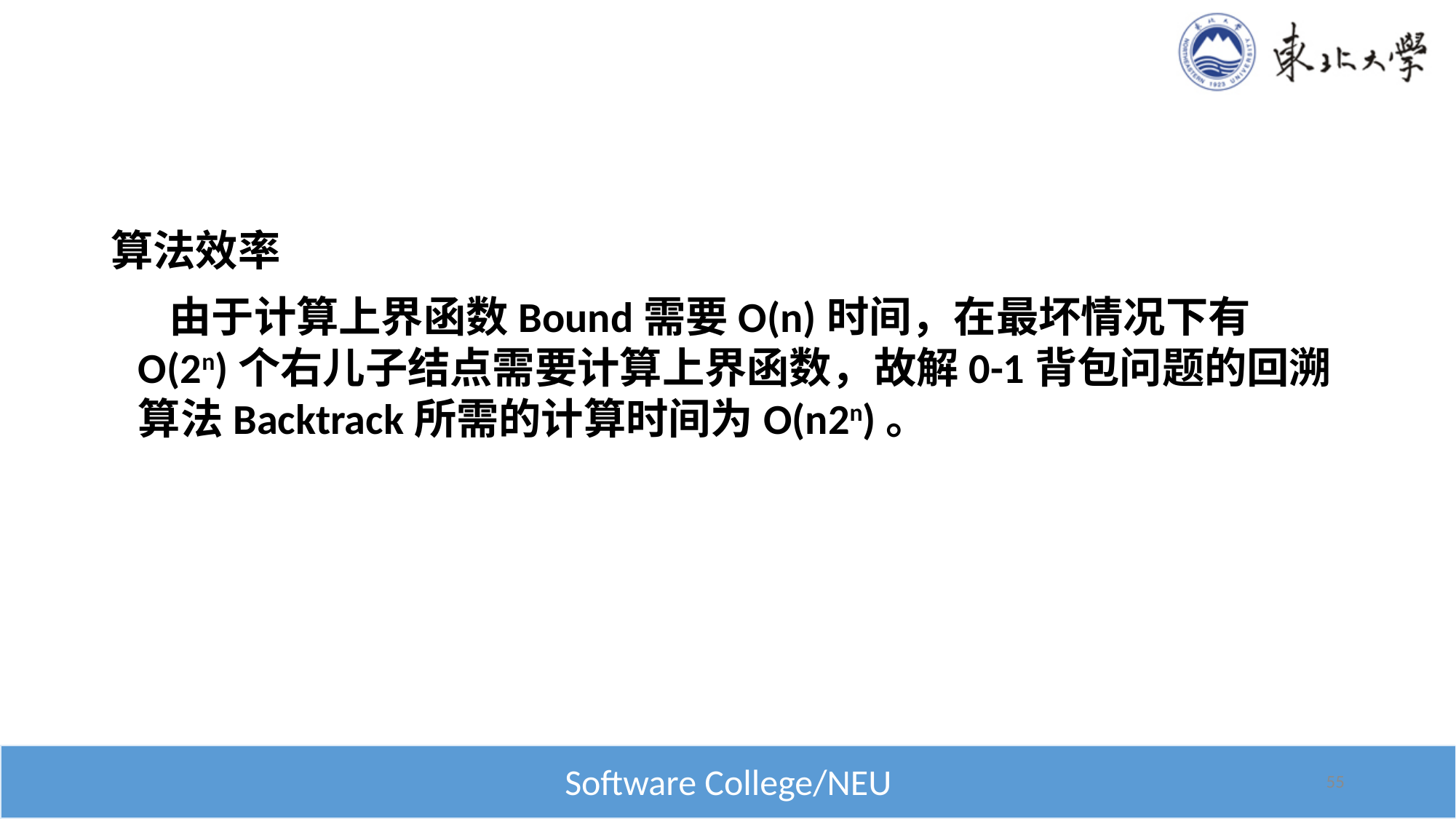

#
算法效率
     由于计算上界函数Bound需要O(n)时间，在最坏情况下有O(2n)个右儿子结点需要计算上界函数，故解0-1背包问题的回溯算法Backtrack所需的计算时间为O(n2n)。
55